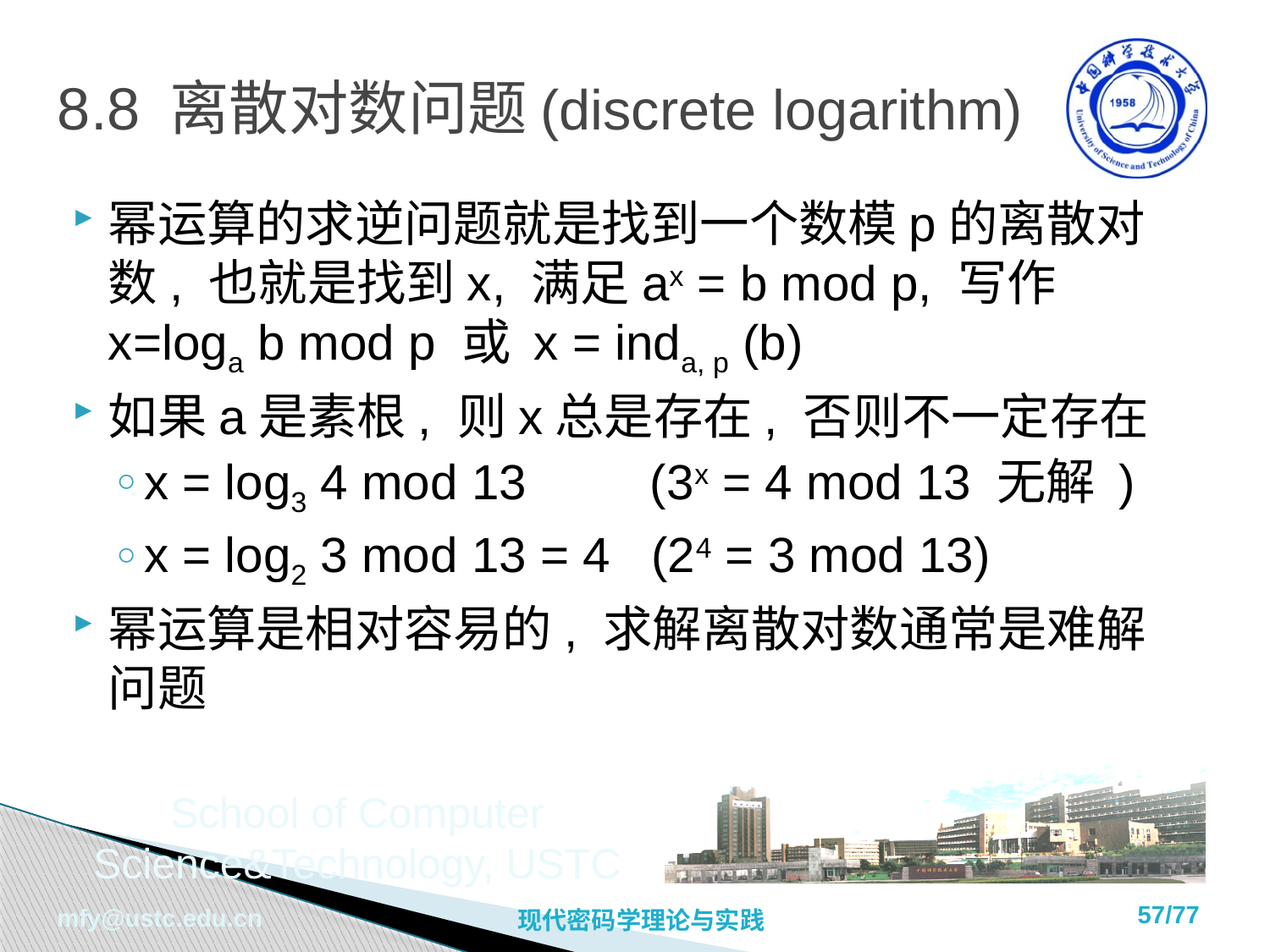

# 8.8 离散对数问题(discrete logarithm)
幂运算的求逆问题就是找到一个数模p的离散对数, 也就是找到x, 满足ax = b mod p, 写作           x=loga b mod p 或 x = inda, p (b)
如果a是素根, 则x总是存在, 否则不一定存在
x = log3 4 mod 13         (3x = 4 mod 13 无解 )
x = log2 3 mod 13 = 4   (24 = 3 mod 13)
幂运算是相对容易的, 求解离散对数通常是难解问题